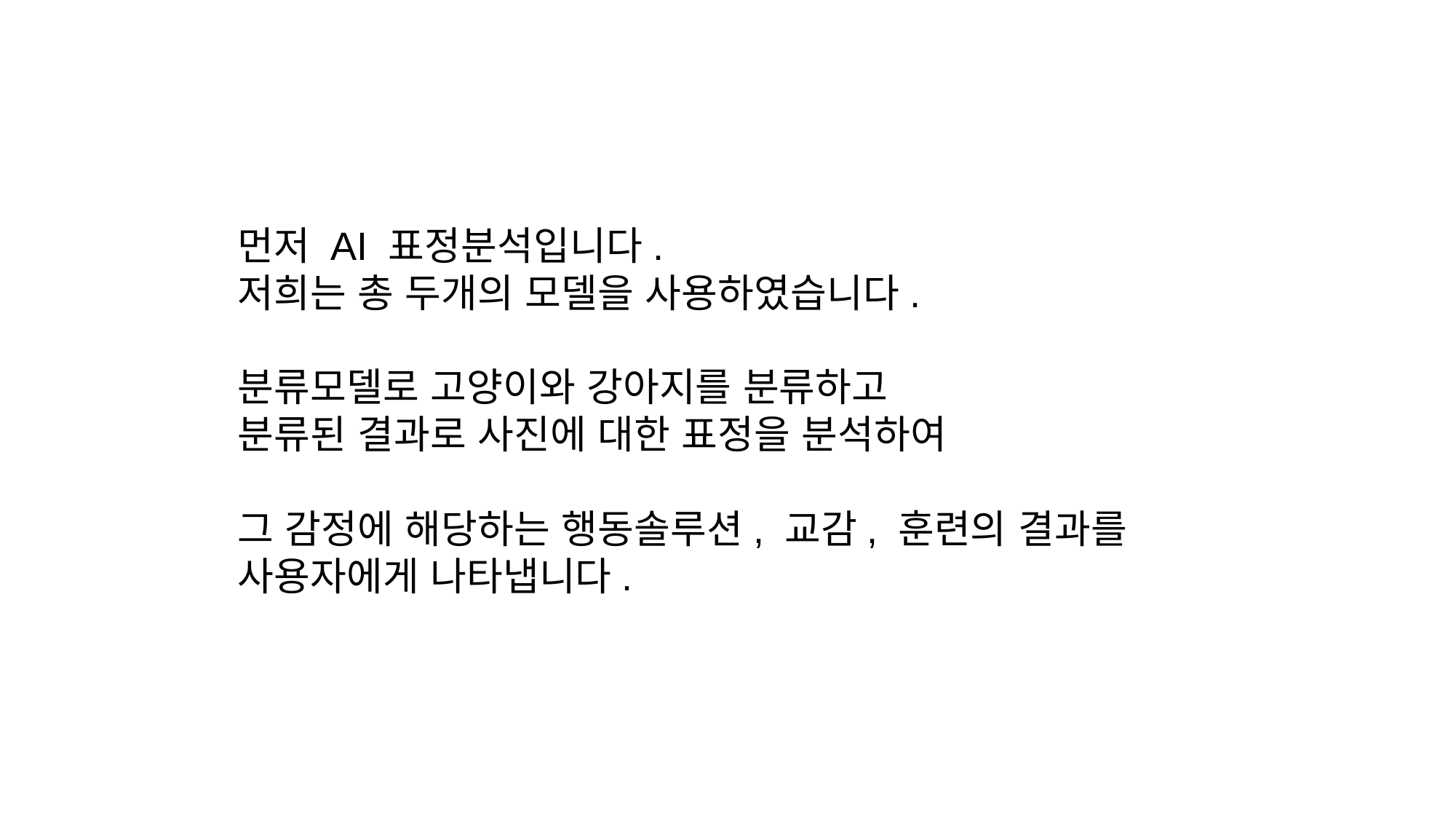

먼저 AI 표정분석입니다.
저희는 총 두개의 모델을 사용하였습니다.

분류모델로 고양이와 강아지를 분류하고
분류된 결과로 사진에 대한 표정을 분석하여

그 감정에 해당하는 행동솔루션, 교감, 훈련의 결과를 사용자에게 나타냅니다.